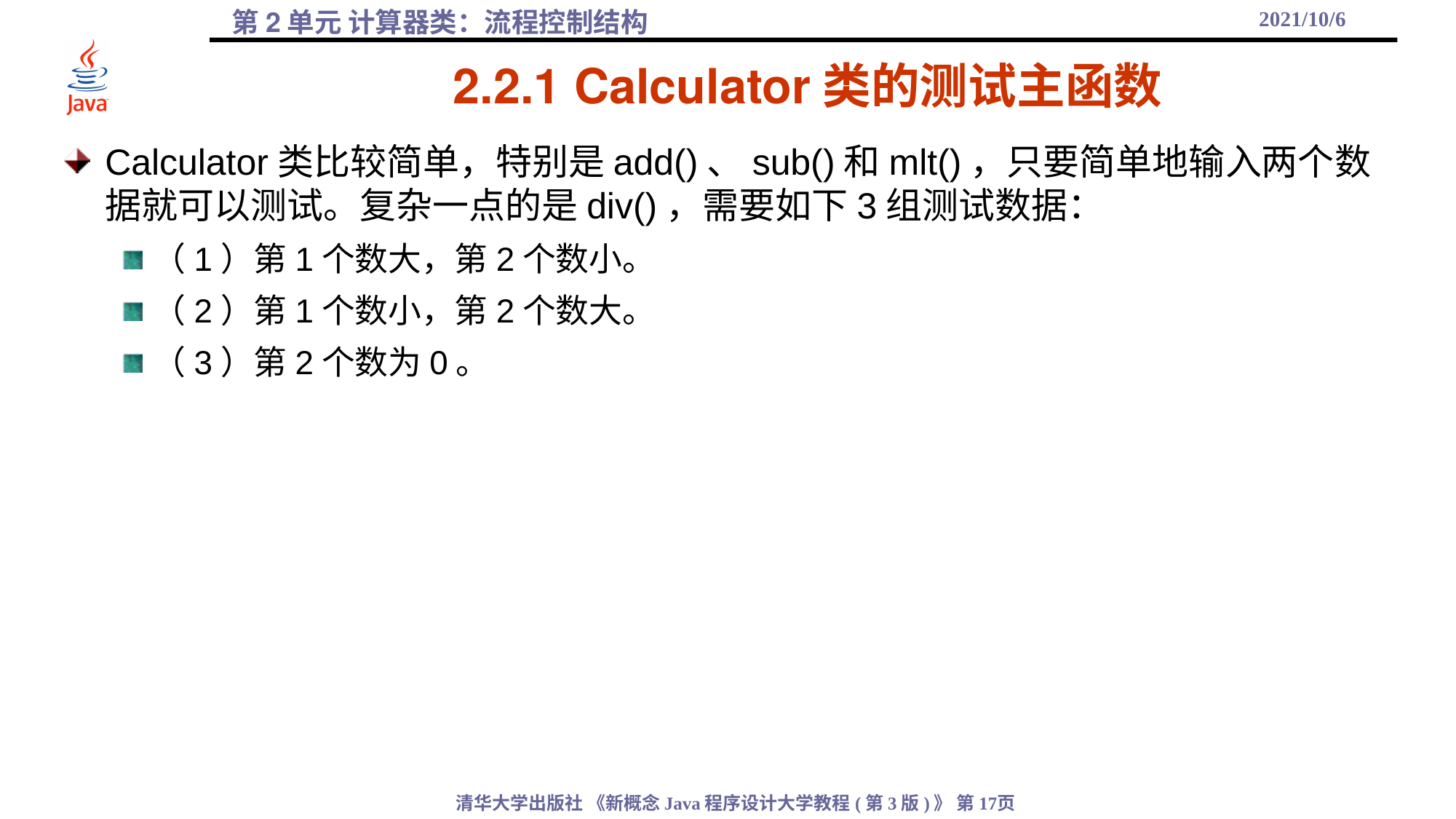

2021/10/6
# 2.2.1 Calculator类的测试主函数
Calculator类比较简单，特别是add()、sub()和mlt()，只要简单地输入两个数据就可以测试。复杂一点的是div()，需要如下3组测试数据：
（1）第1个数大，第2个数小。
（2）第1个数小，第2个数大。
（3）第2个数为0。